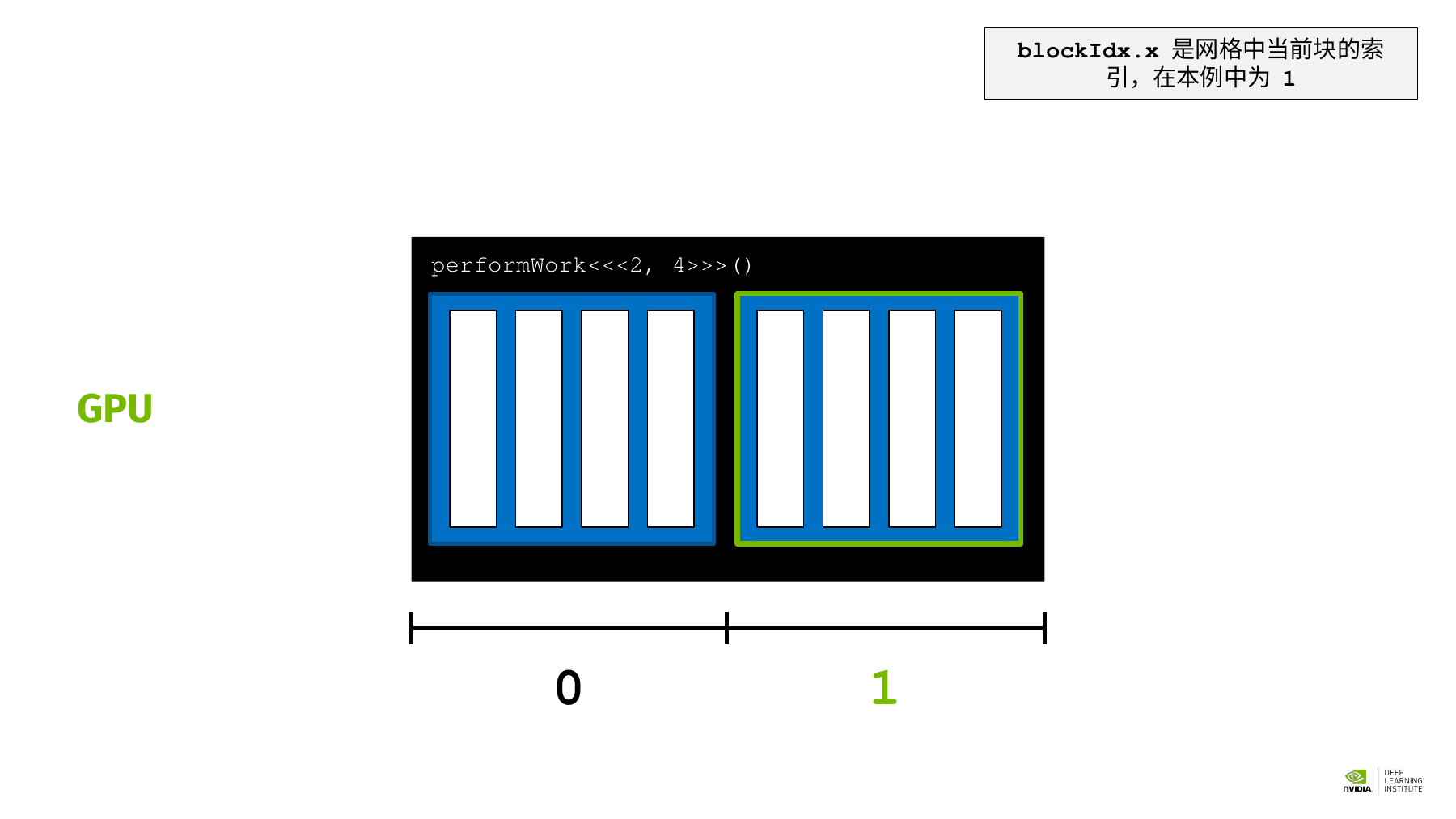

blockIdx.x 是网格中当前块的索引，在本例中为 1

performWork<<<2, 4>>>()

GPU
0
1